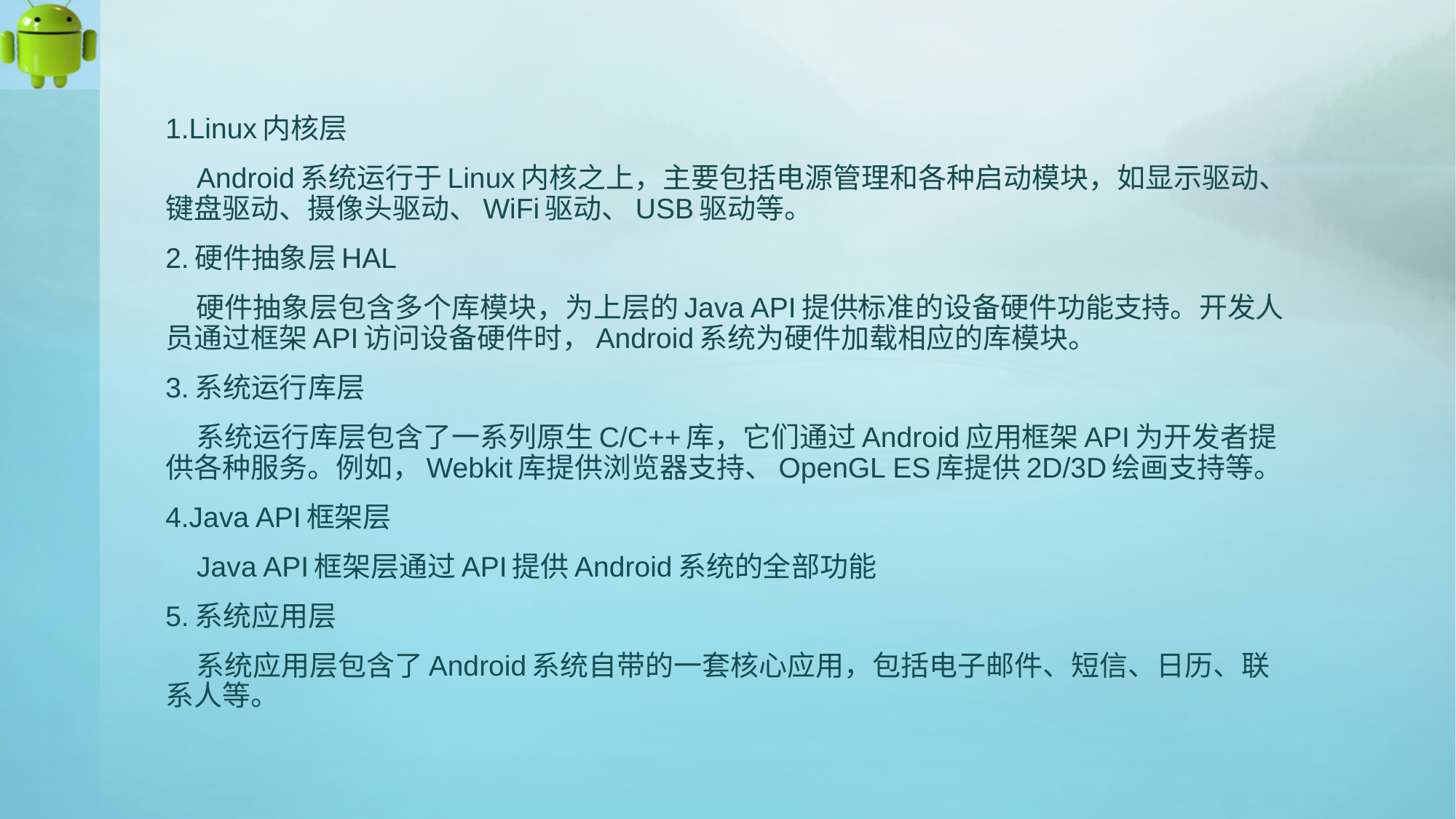

1.Linux内核层
    Android系统运行于Linux内核之上，主要包括电源管理和各种启动模块，如显示驱动、键盘驱动、摄像头驱动、WiFi驱动、USB驱动等。
2.硬件抽象层HAL
    硬件抽象层包含多个库模块，为上层的Java API提供标准的设备硬件功能支持。开发人员通过框架API访问设备硬件时，Android系统为硬件加载相应的库模块。
3.系统运行库层
    系统运行库层包含了一系列原生C/C++库，它们通过Android应用框架API为开发者提供各种服务。例如，Webkit库提供浏览器支持、OpenGL ES库提供2D/3D绘画支持等。
4.Java API框架层
    Java API框架层通过API提供Android系统的全部功能
5.系统应用层
    系统应用层包含了Android系统自带的一套核心应用，包括电子邮件、短信、日历、联系人等。